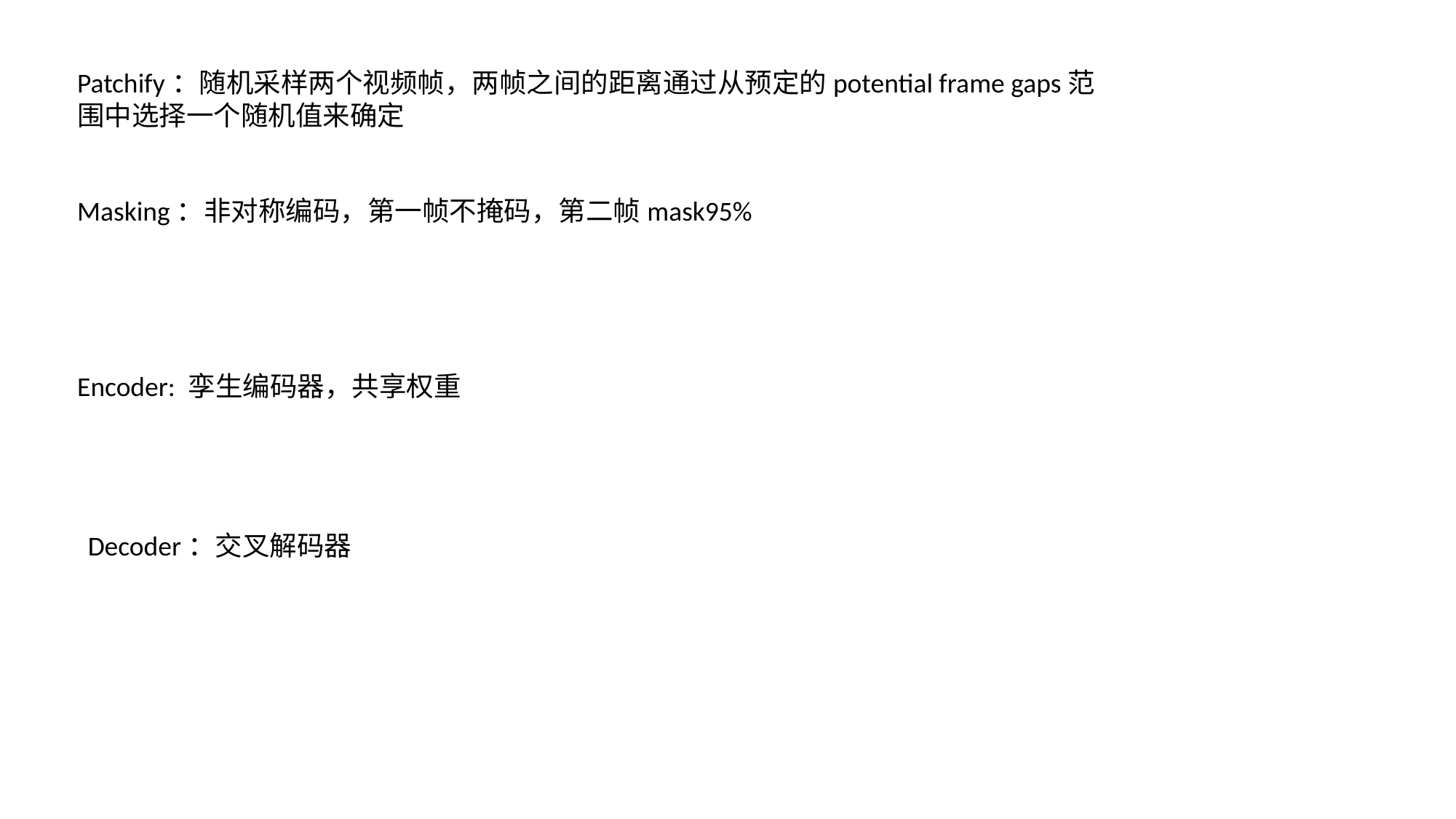

Patchify：随机采样两个视频帧，两帧之间的距离通过从预定的potential frame gaps范围中选择一个随机值来确定
Masking：非对称编码，第一帧不掩码，第二帧mask95%
Encoder: 孪生编码器，共享权重
Decoder：交叉解码器